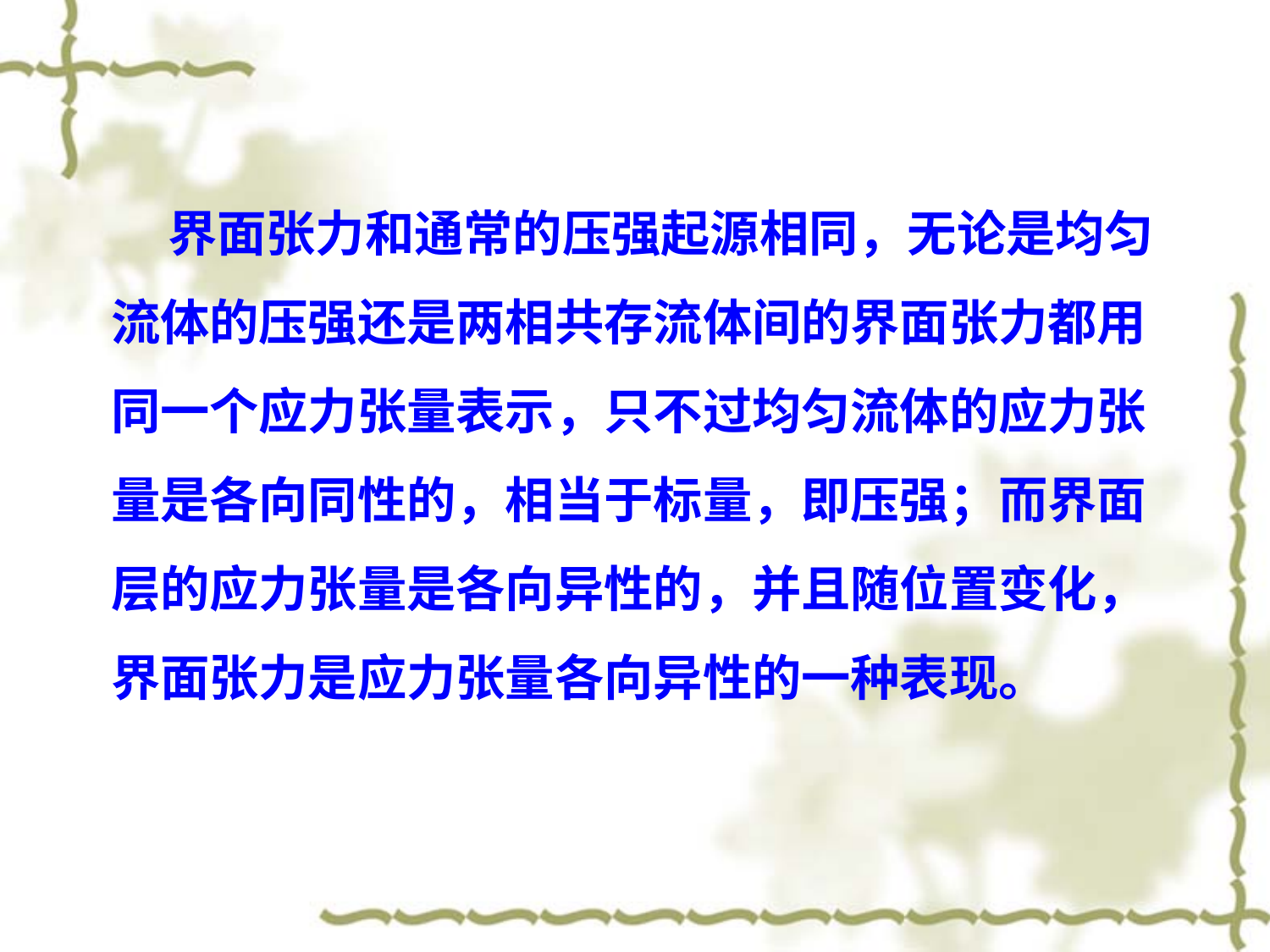

界面张力和通常的压强起源相同，无论是均匀流体的压强还是两相共存流体间的界面张力都用同一个应力张量表示，只不过均匀流体的应力张量是各向同性的，相当于标量，即压强；而界面层的应力张量是各向异性的，并且随位置变化，界面张力是应力张量各向异性的一种表现。